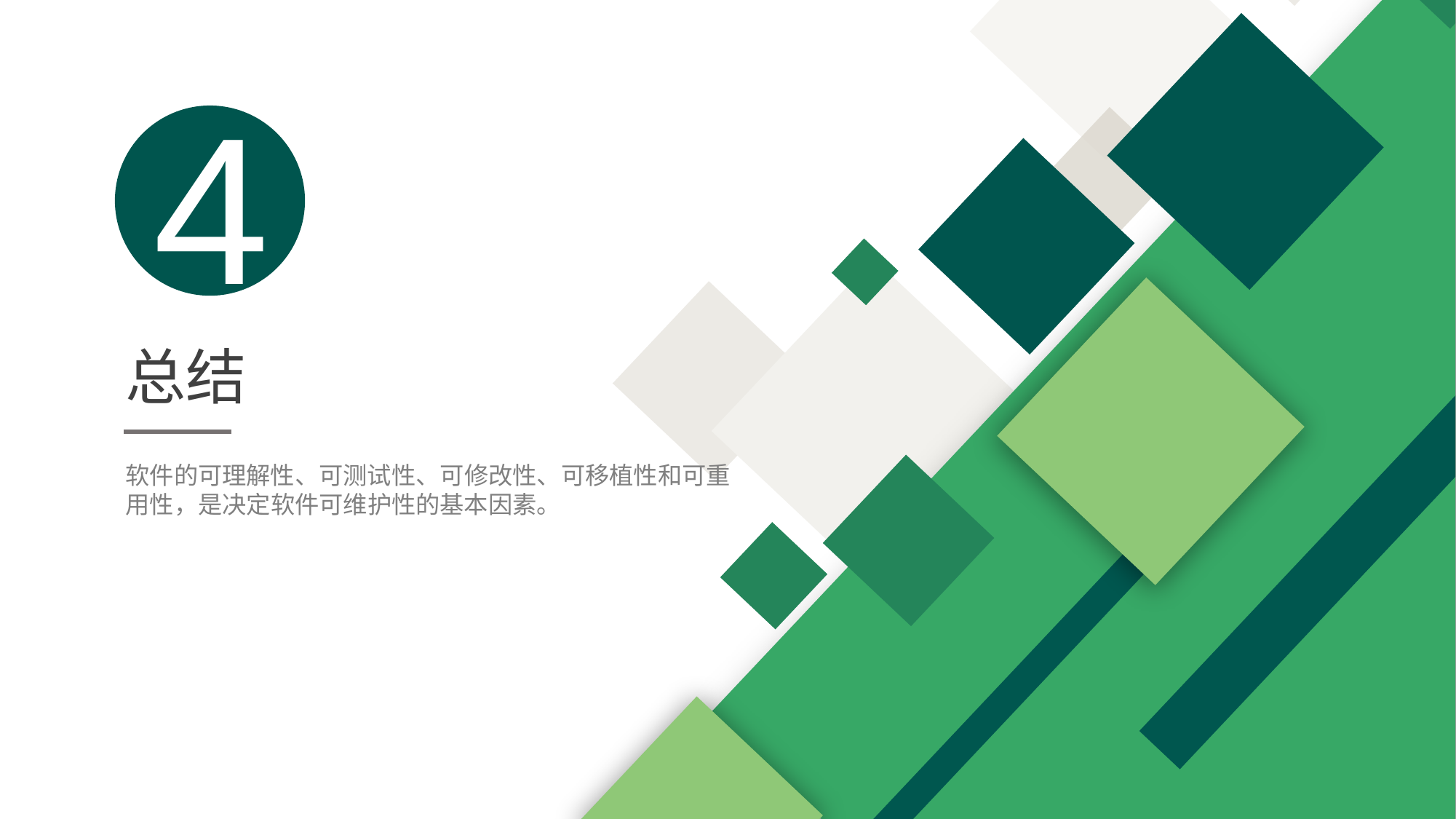

4
总结
软件的可理解性、可测试性、可修改性、可移植性和可重用性，是决定软件可维护性的基本因素。